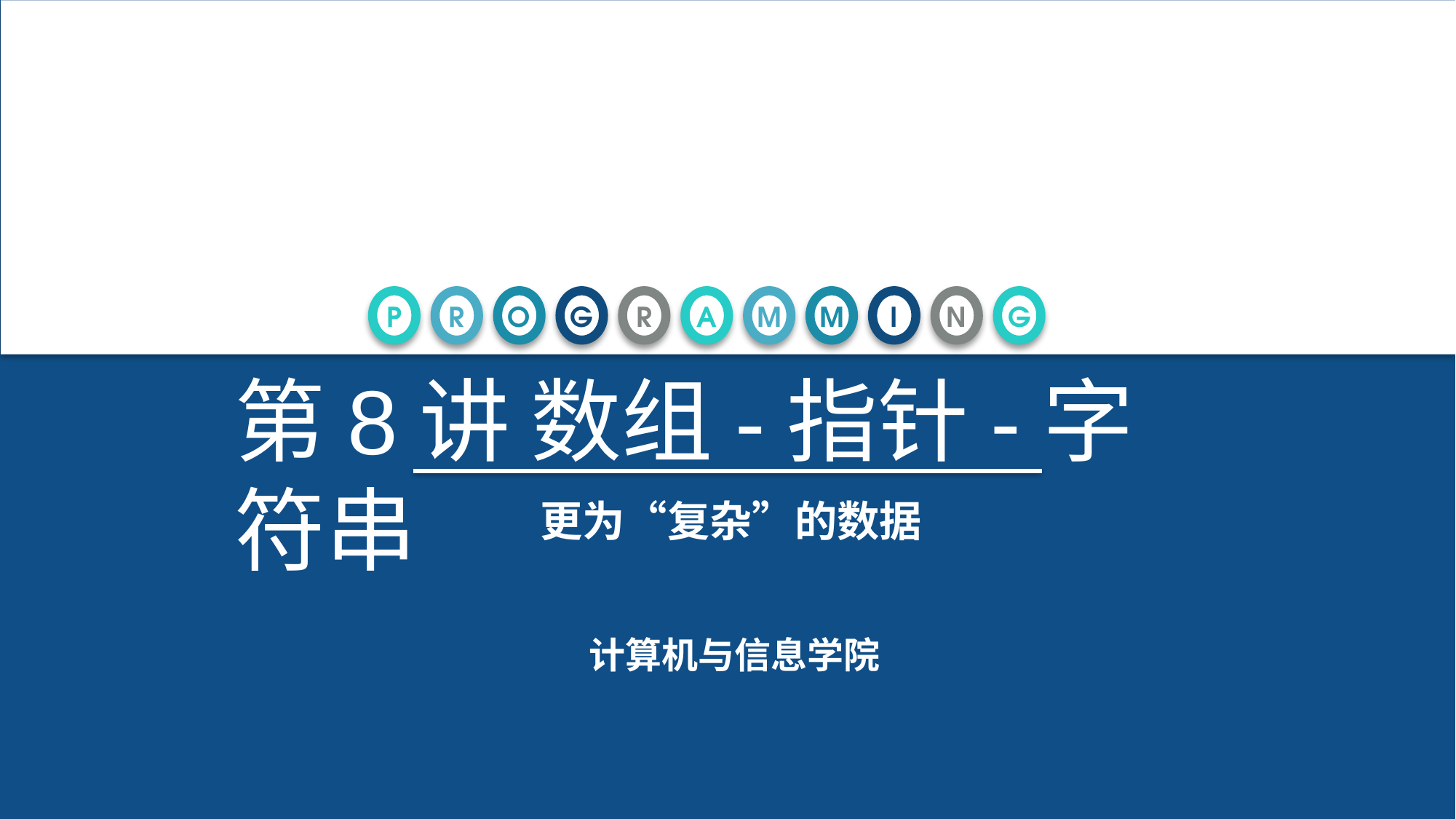

P

R

O

G

R

A

M

M

I

N

G
第8讲 数组-指针-字符串
更为“复杂”的数据
计算机与信息学院